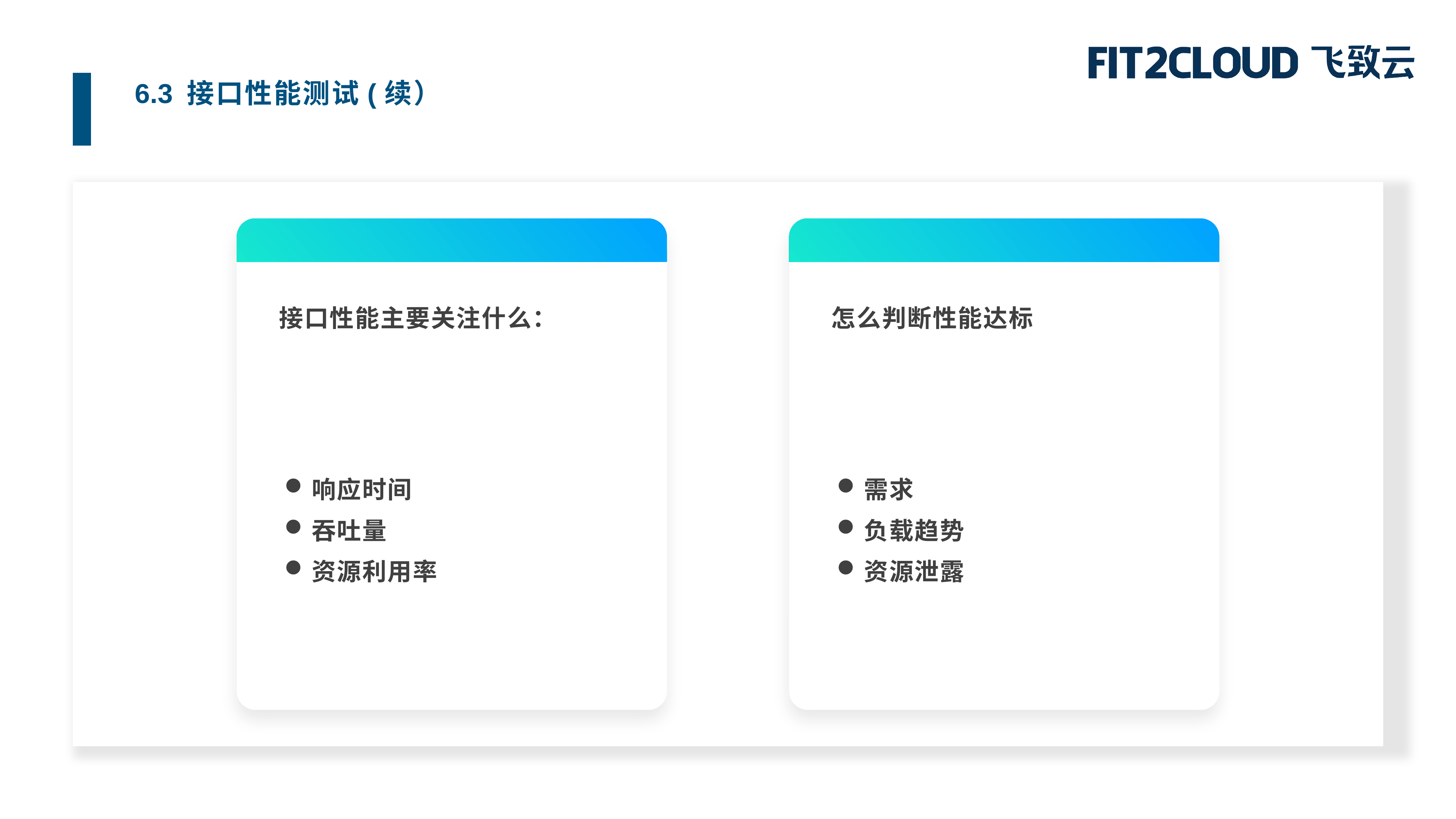

6.3 接口性能测试(续）

接口性能主要关注什么：
怎么判断性能达标
响应时间
吞吐量
资源利用率
需求
负载趋势
资源泄露